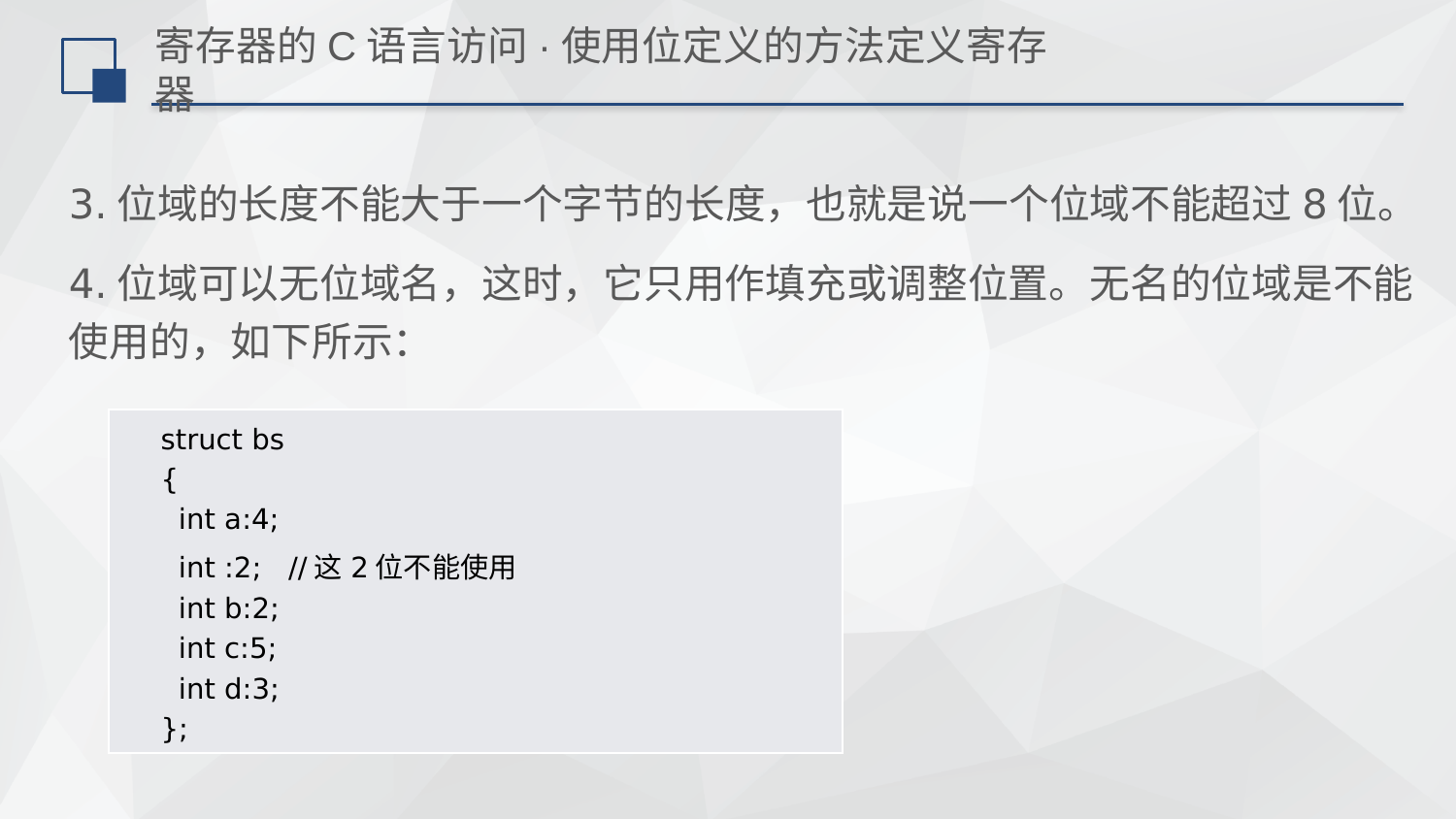

# 寄存器的C语言访问·使用位定义的方法定义寄存器
3.位域的长度不能大于一个字节的长度，也就是说一个位域不能超过8位。
4.位域可以无位域名，这时，它只用作填充或调整位置。无名的位域是不能使用的，如下所示：
| struct bs { int a:4; int :2; //这2位不能使用 int b:2; int c:5; int d:3; }; |
| --- |